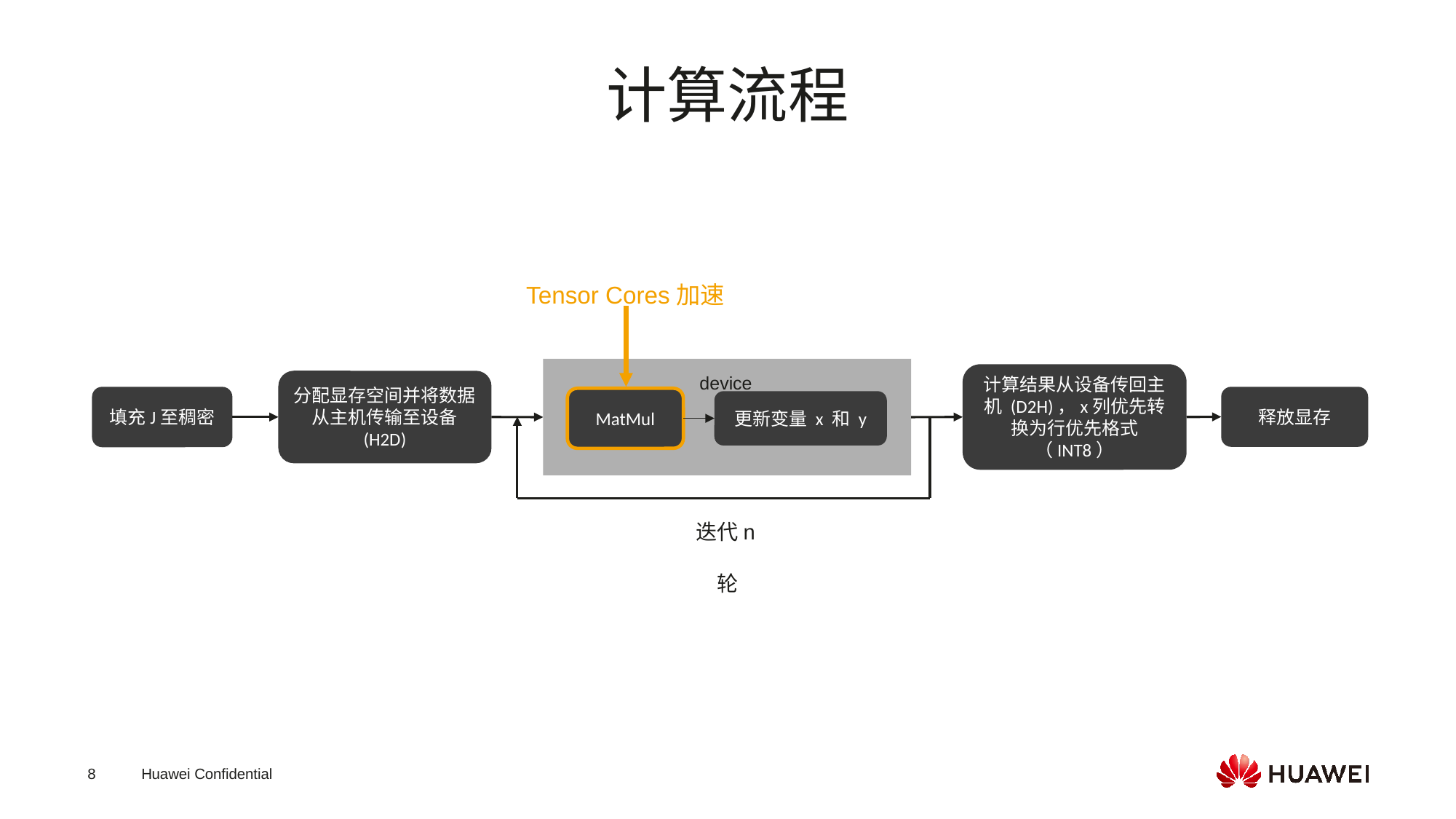

计算流程
Tensor Cores加速
device

计算结果从设备传回主机 (D2H)，x列优先转换为行优先格式（INT8）
分配显存空间并将数据从主机传输至设备 (H2D)
填充J至稠密
释放显存
MatMul
更新变量 x 和 y
迭代n轮